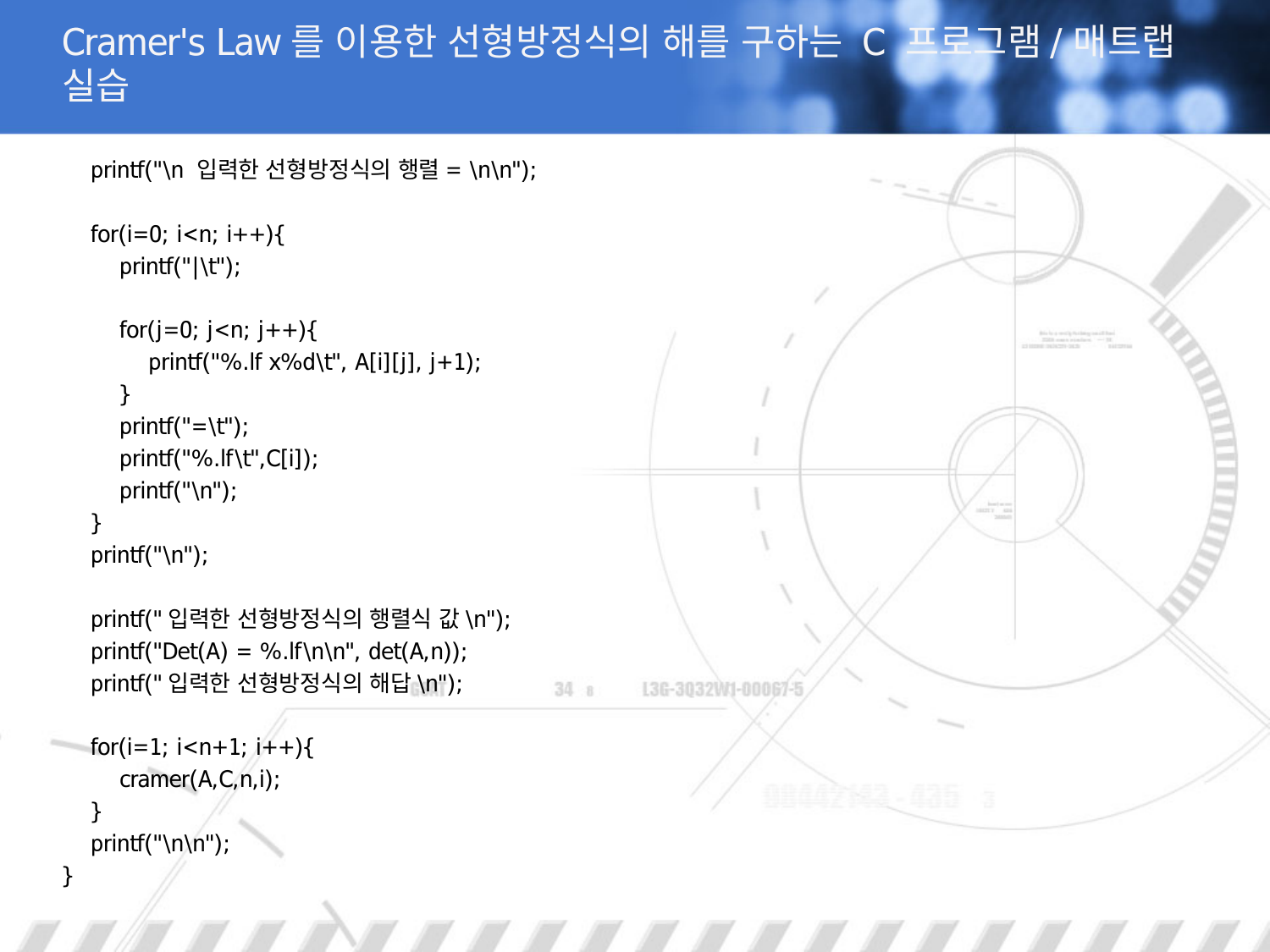

# Cramer's Law를 이용한 선형방정식의 해를 구하는 C 프로그램/매트랩 실습
    printf("\n 입력한 선형방정식의 행렬= \n\n");

    for(i=0; i<n; i++){
        printf("|\t");

        for(j=0; j<n; j++){
            printf("%.lf x%d\t", A[i][j], j+1);
        }
        printf("=\t");
        printf("%.lf\t",C[i]);
        printf("\n");
    }
    printf("\n");

    printf("입력한 선형방정식의 행렬식 값\n");
    printf("Det(A) = %.lf\n\n", det(A,n));
    printf("입력한 선형방정식의 해답\n");

    for(i=1; i<n+1; i++){
        cramer(A,C,n,i);
    }
    printf("\n\n");
}